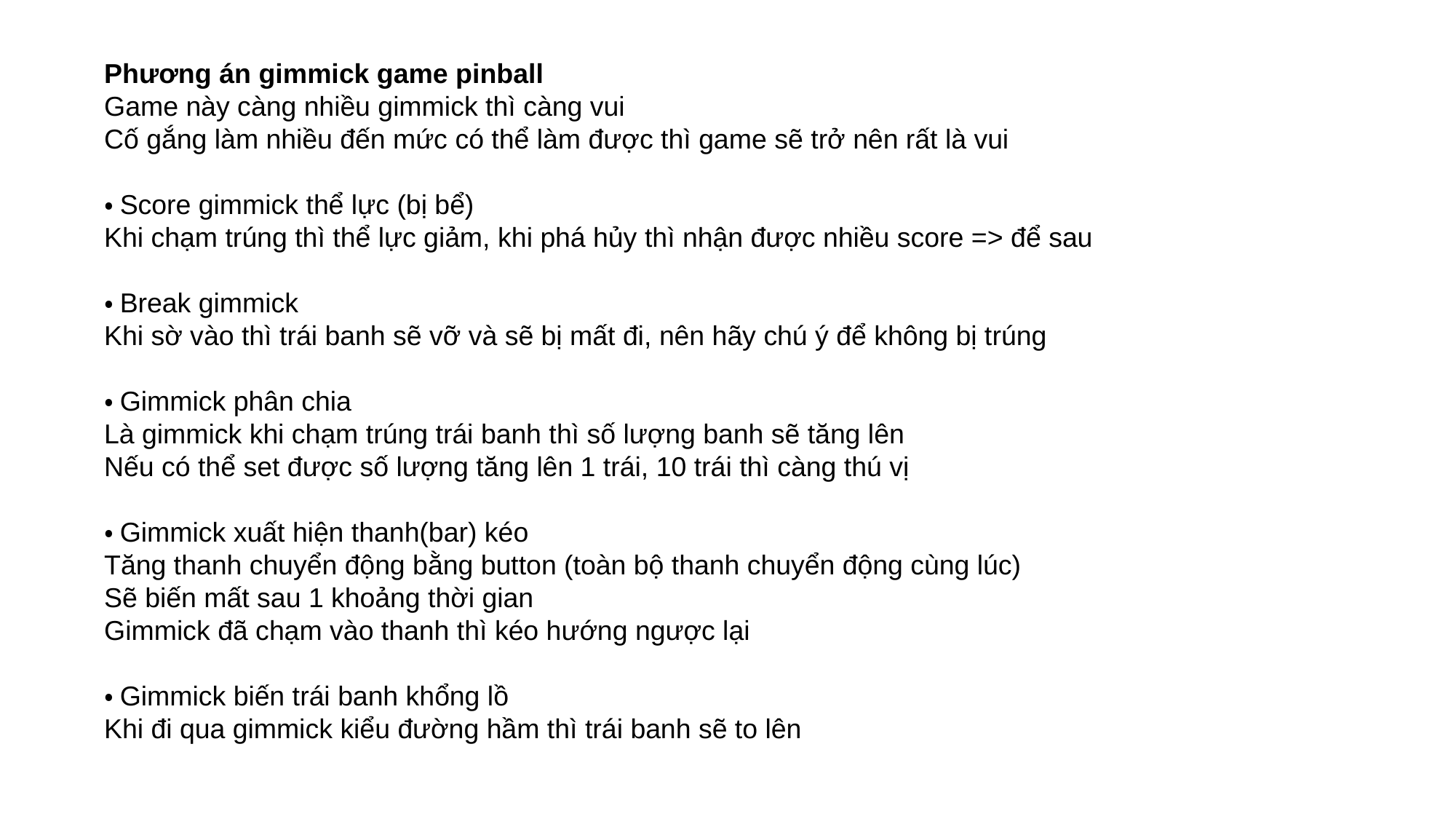

Phương án gimmick game pinball
Game này càng nhiều gimmick thì càng vui
Cố gắng làm nhiều đến mức có thể làm được thì game sẽ trở nên rất là vui

・Score gimmick thể lực (bị bể)
Khi chạm trúng thì thể lực giảm, khi phá hủy thì nhận được nhiều score => để sau

・Break gimmick
Khi sờ vào thì trái banh sẽ vỡ và sẽ bị mất đi, nên hãy chú ý để không bị trúng

・Gimmick phân chia
Là gimmick khi chạm trúng trái banh thì số lượng banh sẽ tăng lên
Nếu có thể set được số lượng tăng lên 1 trái, 10 trái thì càng thú vị

・Gimmick xuất hiện thanh(bar) kéo
Tăng thanh chuyển động bằng button (toàn bộ thanh chuyển động cùng lúc)
Sẽ biến mất sau 1 khoảng thời gian
Gimmick đã chạm vào thanh thì kéo hướng ngược lại

・Gimmick biến trái banh khổng lồ
Khi đi qua gimmick kiểu đường hầm thì trái banh sẽ to lên